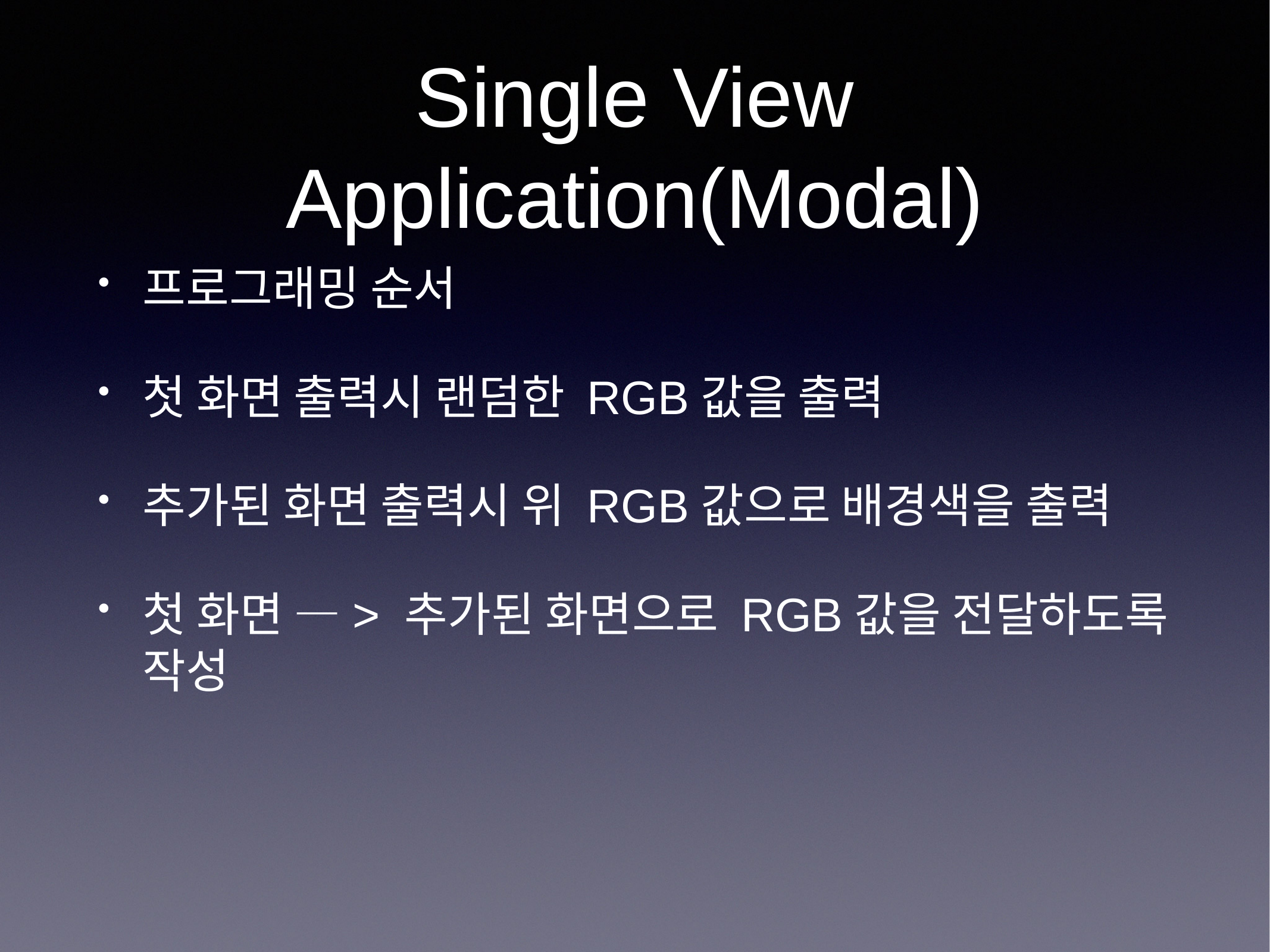

# Single View Application(Modal)
프로그래밍 순서
첫 화면 출력시 랜덤한 RGB값을 출력
추가된 화면 출력시 위 RGB값으로 배경색을 출력
첫 화면 —> 추가된 화면으로 RGB값을 전달하도록 작성